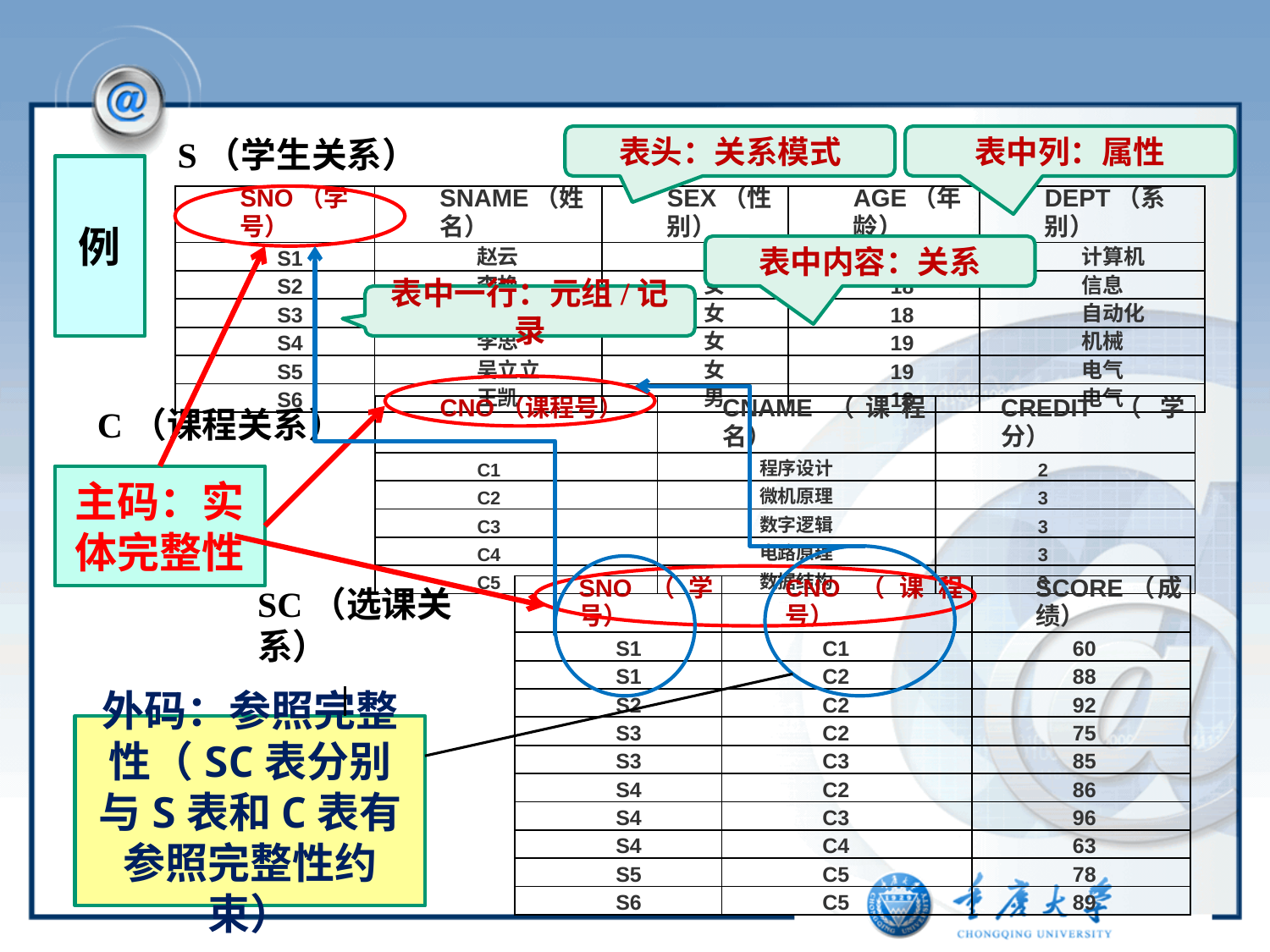

S（学生关系）
表头：关系模式
表中列：属性
例
| SNO（学号） | SNAME（姓名） | SEX（性别） | AGE（年龄） | DEPT（系别） |
| --- | --- | --- | --- | --- |
| S1 | 赵云 | 男 | 19 | 计算机 |
| S2 | 李艳 | 女 | 18 | 信息 |
| S3 | 张百佳 | 女 | 18 | 自动化 |
| S4 | 李思 | 女 | 19 | 机械 |
| S5 | 吴立立 | 女 | 19 | 电气 |
| S6 | 王凯 | 男 | 18 | 电气 |

表中内容：关系
表中一行：元组/记录

C（课程关系）
| CNO（课程号） | CNAME（课程名） | CREDIT（学分） |
| --- | --- | --- |
| C1 | 程序设计 | 2 |
| C2 | 微机原理 | 3 |
| C3 | 数字逻辑 | 3 |
| C4 | 电路原理 | 3 |
| C5 | 数据结构 | 3 |
主码：实体完整性

SC（选课关系）
| SNO（学号） | CNO（课程号） | SCORE（成绩） |
| --- | --- | --- |
| S1 | C1 | 60 |
| S1 | C2 | 88 |
| S2 | C2 | 92 |
| S3 | C2 | 75 |
| S3 | C3 | 85 |
| S4 | C2 | 86 |
| S4 | C3 | 96 |
| S4 | C4 | 63 |
| S5 | C5 | 78 |
| S6 | C5 | 89 |
外码：参照完整性（SC表分别与S表和C表有参照完整性约束）